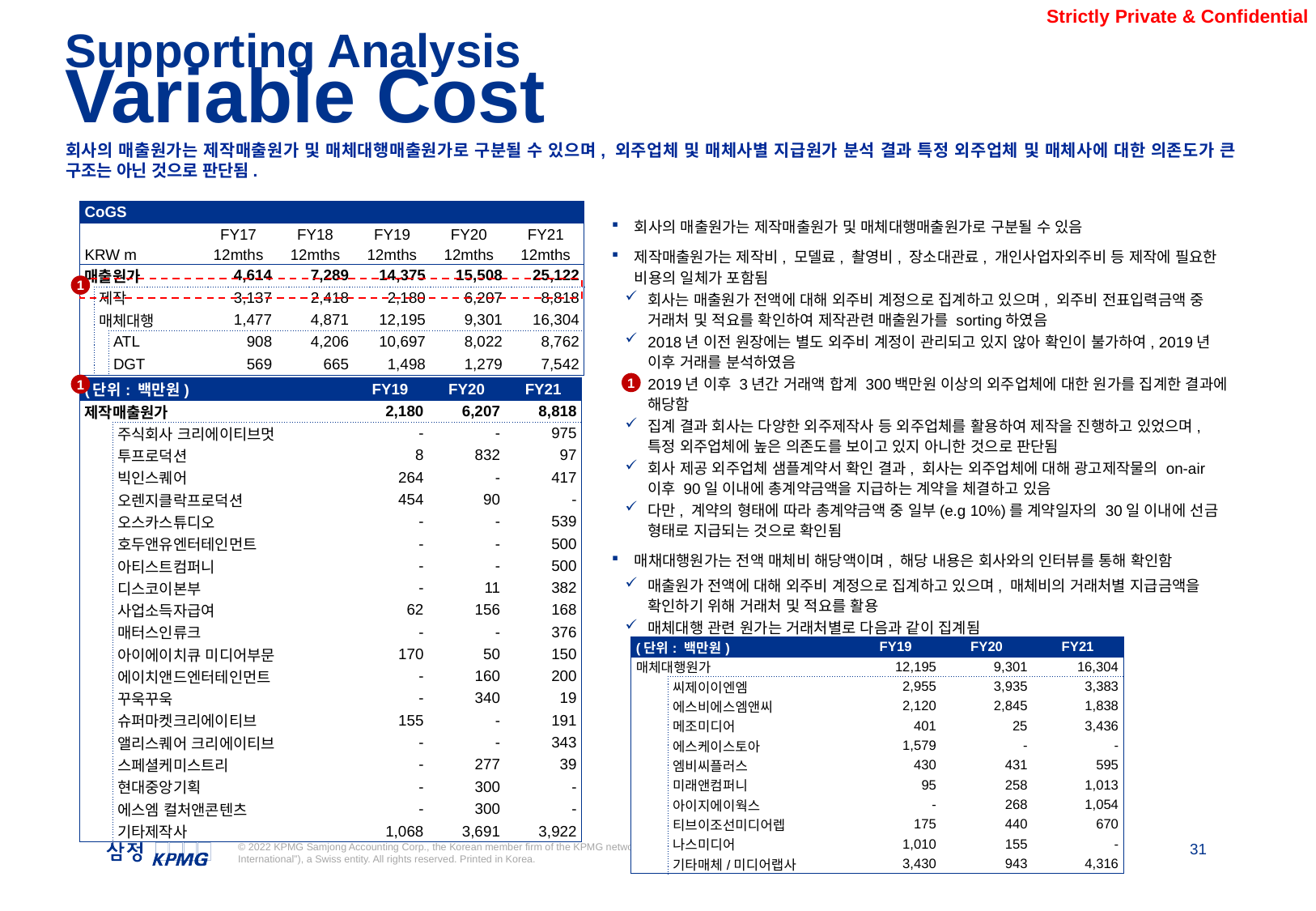

Supporting Analysis
Variable Cost
회사의 매출원가는 제작매출원가 및 매체대행매출원가로 구분될 수 있으며, 외주업체 및 매체사별 지급원가 분석 결과 특정 외주업체 및 매체사에 대한 의존도가 큰 구조는 아닌 것으로 판단됨.
회사의 매출원가는 제작매출원가 및 매체대행매출원가로 구분될 수 있음
제작매출원가는 제작비, 모델료, 촬영비, 장소대관료, 개인사업자외주비 등 제작에 필요한 비용의 일체가 포함됨
회사는 매출원가 전액에 대해 외주비 계정으로 집계하고 있으며, 외주비 전표입력금액 중 거래처 및 적요를 확인하여 제작관련 매출원가를 sorting하였음
2018년 이전 원장에는 별도 외주비 계정이 관리되고 있지 않아 확인이 불가하여, 2019년 이후 거래를 분석하였음
2019년 이후 3년간 거래액 합계 300백만원 이상의 외주업체에 대한 원가를 집계한 결과에 해당함
집계 결과 회사는 다양한 외주제작사 등 외주업체를 활용하여 제작을 진행하고 있었으며, 특정 외주업체에 높은 의존도를 보이고 있지 아니한 것으로 판단됨
회사 제공 외주업체 샘플계약서 확인 결과, 회사는 외주업체에 대해 광고제작물의 on-air 이후 90일 이내에 총계약금액을 지급하는 계약을 체결하고 있음
다만, 계약의 형태에 따라 총계약금액 중 일부(e.g 10%)를 계약일자의 30일 이내에 선금 형태로 지급되는 것으로 확인됨
매채대행원가는 전액 매체비 해당액이며, 해당 내용은 회사와의 인터뷰를 통해 확인함
매출원가 전액에 대해 외주비 계정으로 집계하고 있으며, 매체비의 거래처별 지급금액을 확인하기 위해 거래처 및 적요를 활용
매체대행 관련 원가는 거래처별로 다음과 같이 집계됨
| CoGS |  |  |  |  |  |  |  |
| --- | --- | --- | --- | --- | --- | --- | --- |
|  |  |  | FY17 | FY18 | FY19 | FY20 | FY21 |
| KRW m |  |  | 12mths | 12mths | 12mths | 12mths | 12mths |
| 매출원가 |  |  | 4,614 | 7,289 | 14,375 | 15,508 | 25,122 |
|  | 제작 |  | 3,137 | 2,418 | 2,180 | 6,207 | 8,818 |
|  | 매체대행 |  | 1,477 | 4,871 | 12,195 | 9,301 | 16,304 |
|  |  | ATL | 908 | 4,206 | 10,697 | 8,022 | 8,762 |
|  |  | DGT | 569 | 665 | 1,498 | 1,279 | 7,542 |
1

1
1
| (단위: 백만원) |  |  |  | FY19 | FY20 | FY21 |
| --- | --- | --- | --- | --- | --- | --- |
| 제작매출원가 |  |  |  | 2,180 | 6,207 | 8,818 |
|  | 주식회사 크리에이티브멋 |  |  | - | - | 975 |
|  | 투프로덕션 |  |  | 8 | 832 | 97 |
|  | 빅인스퀘어 |  |  | 264 | - | 417 |
|  | 오렌지클락프로덕션 |  |  | 454 | 90 | - |
|  | 오스카스튜디오 |  |  | - | - | 539 |
|  | 호두앤유엔터테인먼트 |  |  | - | - | 500 |
|  | 아티스트컴퍼니 |  |  | - | - | 500 |
|  | 디스코이본부 |  |  | - | 11 | 382 |
|  | 사업소득자급여 |  |  | 62 | 156 | 168 |
|  | 매터스인류크 |  |  | - | - | 376 |
|  | 아이에이치큐 미디어부문 |  |  | 170 | 50 | 150 |
|  | 에이치앤드엔터테인먼트 |  |  | - | 160 | 200 |
|  | 꾸욱꾸욱 |  |  | - | 340 | 19 |
|  | 슈퍼마켓크리에이티브 |  |  | 155 | - | 191 |
|  | 앨리스퀘어 크리에이티브 |  |  | - | - | 343 |
|  | 스페셜케미스트리 |  |  | - | 277 | 39 |
|  | 현대중앙기획 |  |  | - | 300 | - |
|  | 에스엠 컬처앤콘텐츠 |  |  | - | 300 | - |
|  | 기타제작사 |  |  | 1,068 | 3,691 | 3,922 |
| (단위: 백만원) |  |  | FY19 | FY20 | FY21 |
| --- | --- | --- | --- | --- | --- |
| 매체대행원가 |  |  | 12,195 | 9,301 | 16,304 |
|  | 씨제이이엔엠 |  | 2,955 | 3,935 | 3,383 |
|  | 에스비에스엠앤씨 |  | 2,120 | 2,845 | 1,838 |
|  | 메조미디어 |  | 401 | 25 | 3,436 |
|  | 에스케이스토아 |  | 1,579 | - | - |
|  | 엠비씨플러스 |  | 430 | 431 | 595 |
|  | 미래앤컴퍼니 |  | 95 | 258 | 1,013 |
|  | 아이지에이웍스 |  | - | 268 | 1,054 |
|  | 티브이조선미디어렙 |  | 175 | 440 | 670 |
|  | 나스미디어 |  | 1,010 | 155 | - |
|  | 기타매체/미디어랩사 |  | 3,430 | 943 | 4,316 |